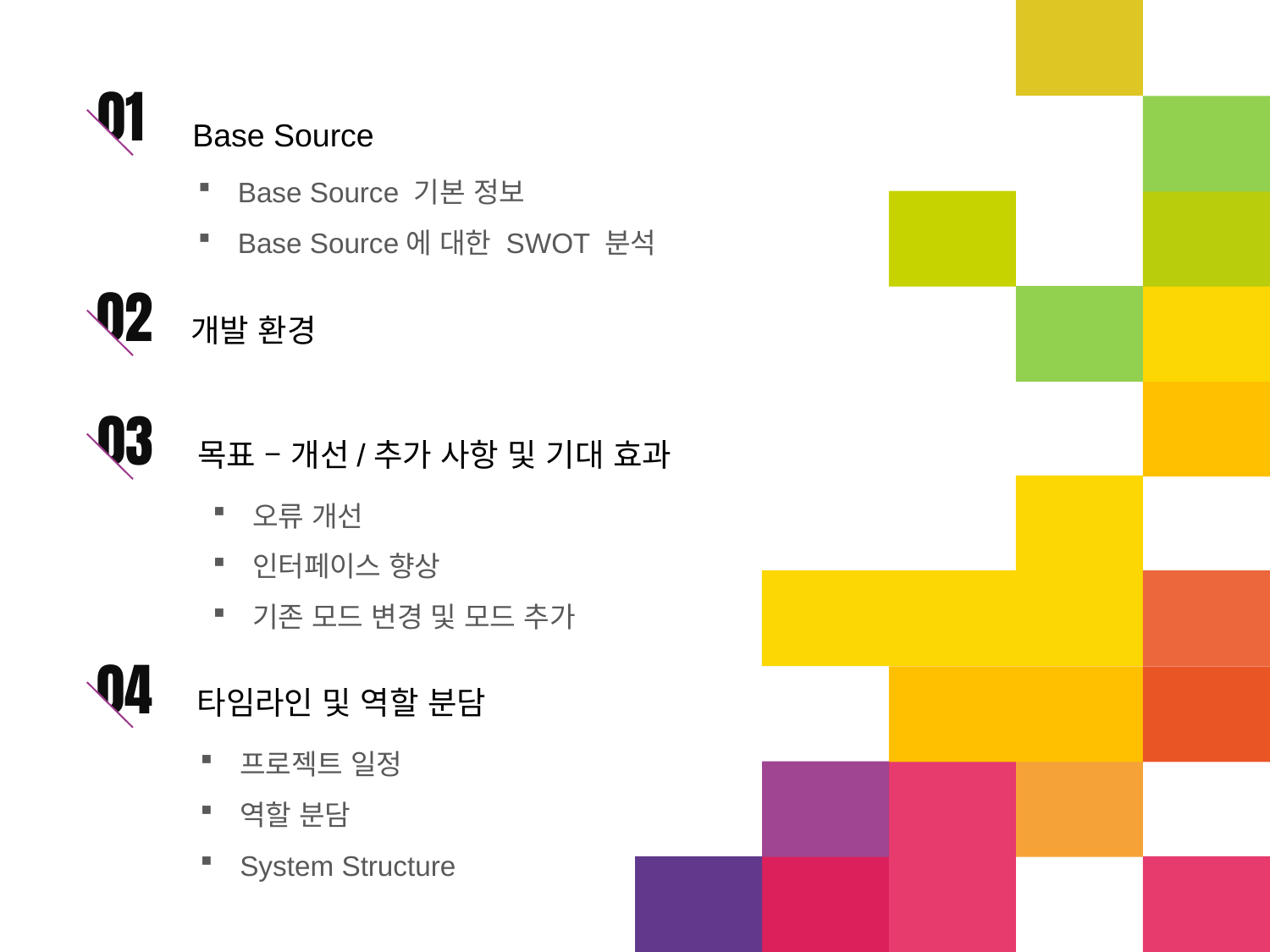

01

Base Source
Base Source 기본 정보
Base Source에 대한 SWOT 분석
02

개발 환경
03

목표 – 개선/추가 사항 및 기대 효과
오류 개선
인터페이스 향상
기존 모드 변경 및 모드 추가

04

타임라인 및 역할 분담
프로젝트 일정
역할 분담
System Structure